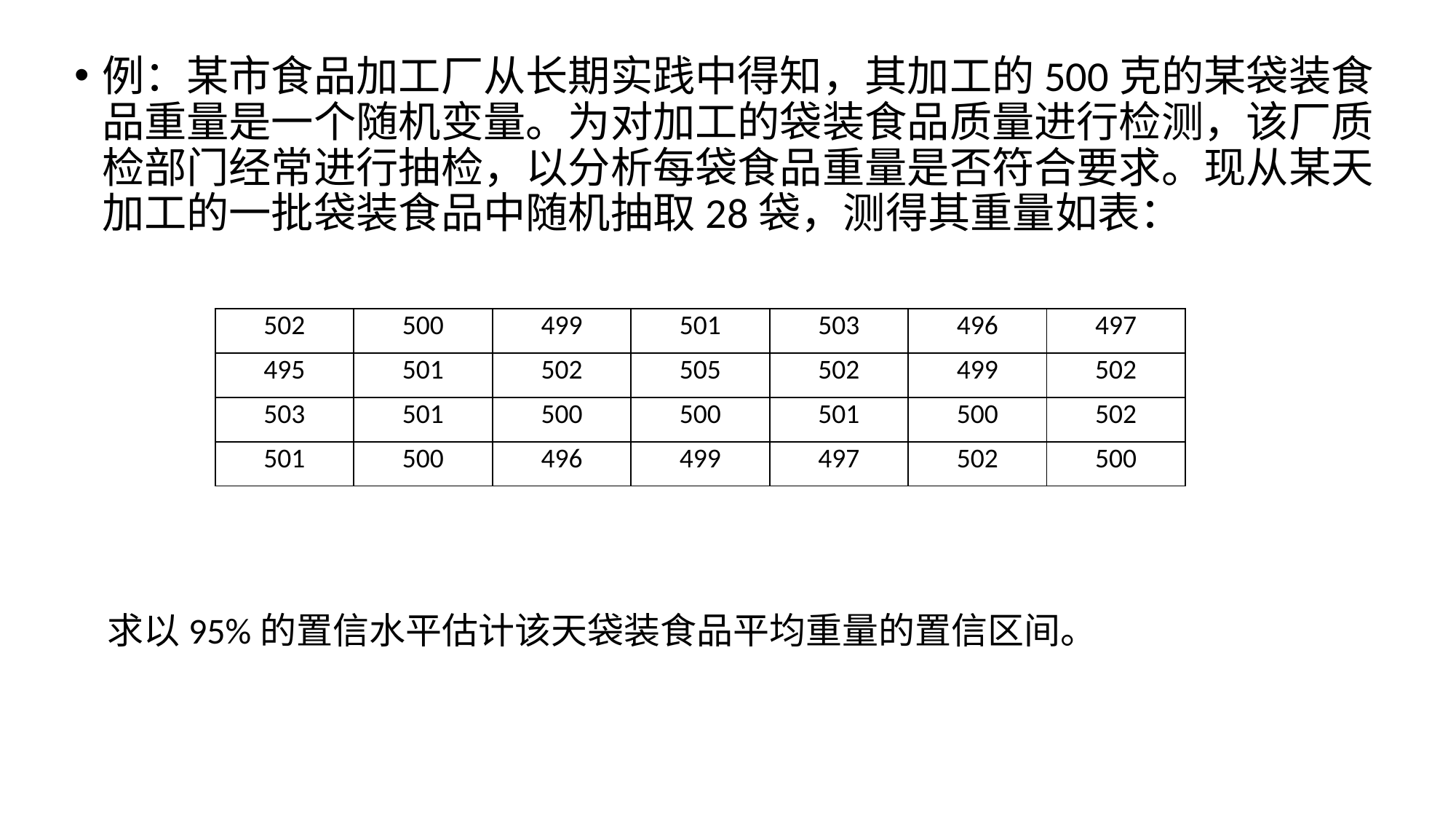

例：某市食品加工厂从长期实践中得知，其加工的500克的某袋装食品重量是一个随机变量。为对加工的袋装食品质量进行检测，该厂质检部门经常进行抽检，以分析每袋食品重量是否符合要求。现从某天加工的一批袋装食品中随机抽取28袋，测得其重量如表：

| 502 | 500 | 499 | 501 | 503 | 496 | 497 |
| --- | --- | --- | --- | --- | --- | --- |
| 495 | 501 | 502 | 505 | 502 | 499 | 502 |
| 503 | 501 | 500 | 500 | 501 | 500 | 502 |
| 501 | 500 | 496 | 499 | 497 | 502 | 500 |
求以95%的置信水平估计该天袋装食品平均重量的置信区间。